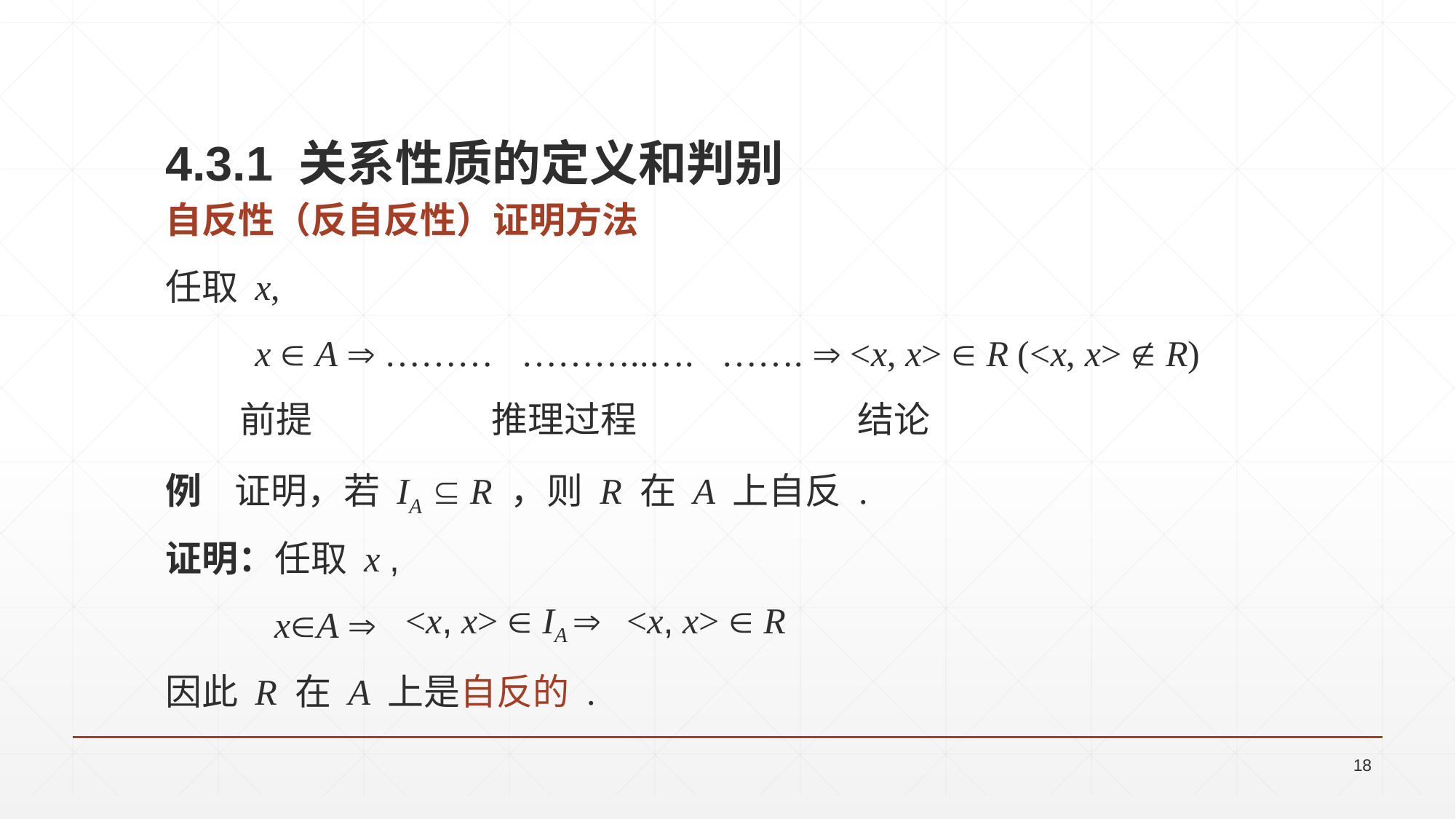

4.3.1 关系性质的定义和判别
自反性（反自反性）证明方法
任取 x,
x ∈ A ⇒ ………   ………..….   ……. ⇒ <x, x> ∈ R (<x, x> ∉ R)
        前提                      推理过程                           结论
例    证明，若 IA  ⊆ R ，则 R 在 A 上自反 .
证明：任取 x ,
            x∈A ⇒
因此 R 在 A 上是自反的 .
<x, x> ∈ IA ⇒
 <x, x> ∈ R
18